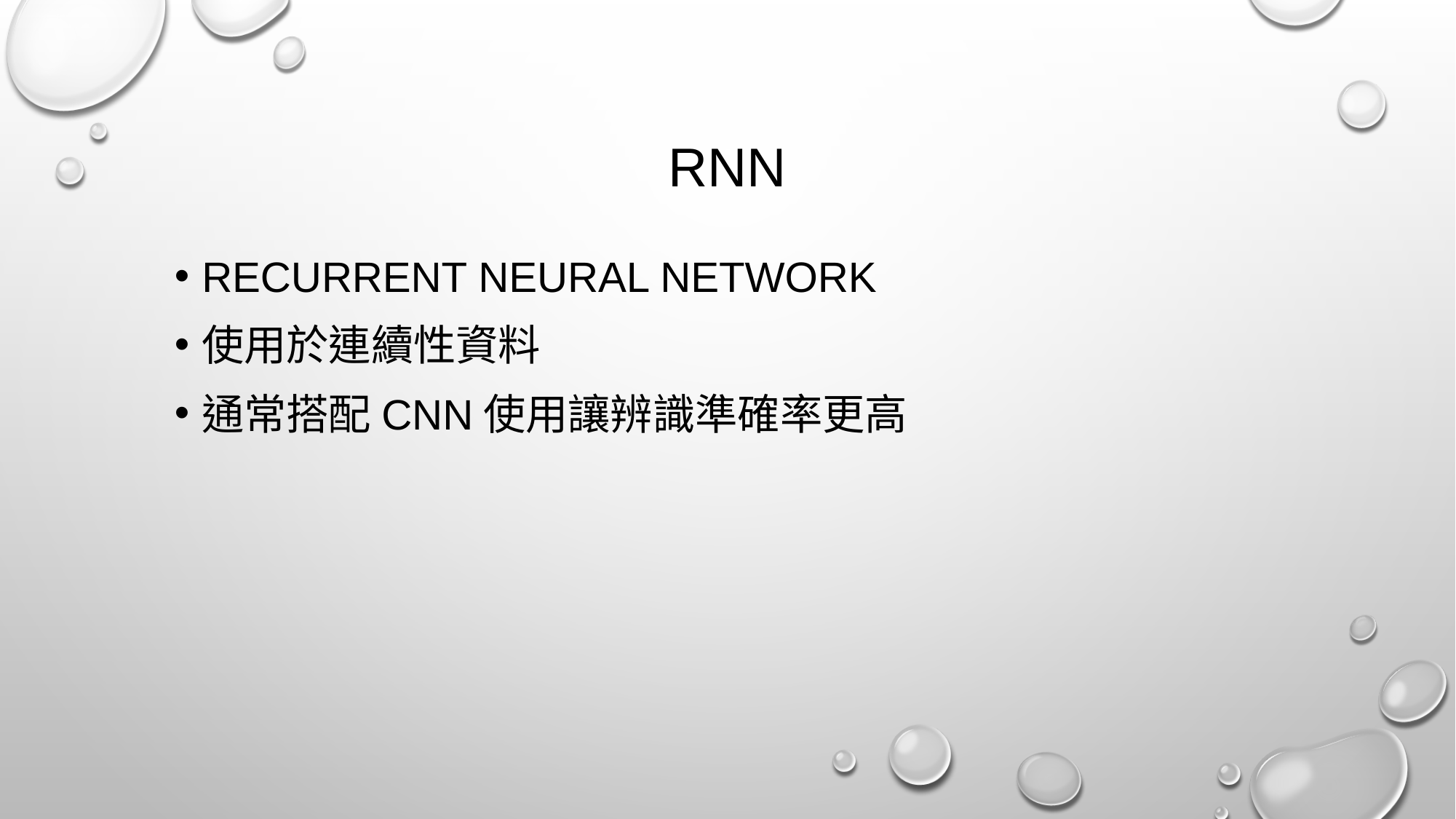

# rnn
Recurrent Neural Network
使用於連續性資料
通常搭配CNN使用讓辨識準確率更高